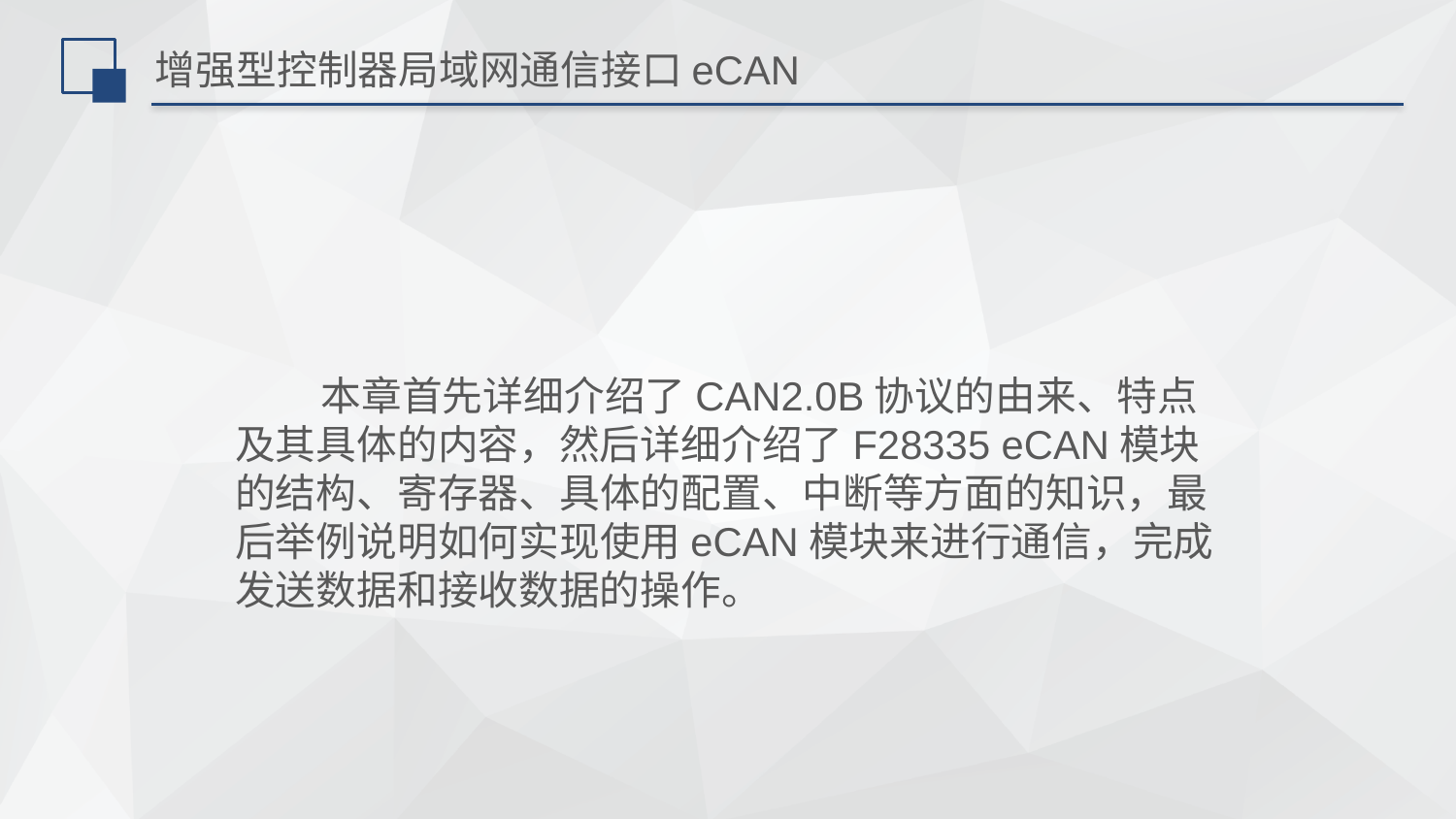

# 增强型控制器局域网通信接口eCAN
本章首先详细介绍了CAN2.0B协议的由来、特点及其具体的内容，然后详细介绍了F28335 eCAN模块的结构、寄存器、具体的配置、中断等方面的知识，最后举例说明如何实现使用eCAN模块来进行通信，完成发送数据和接收数据的操作。